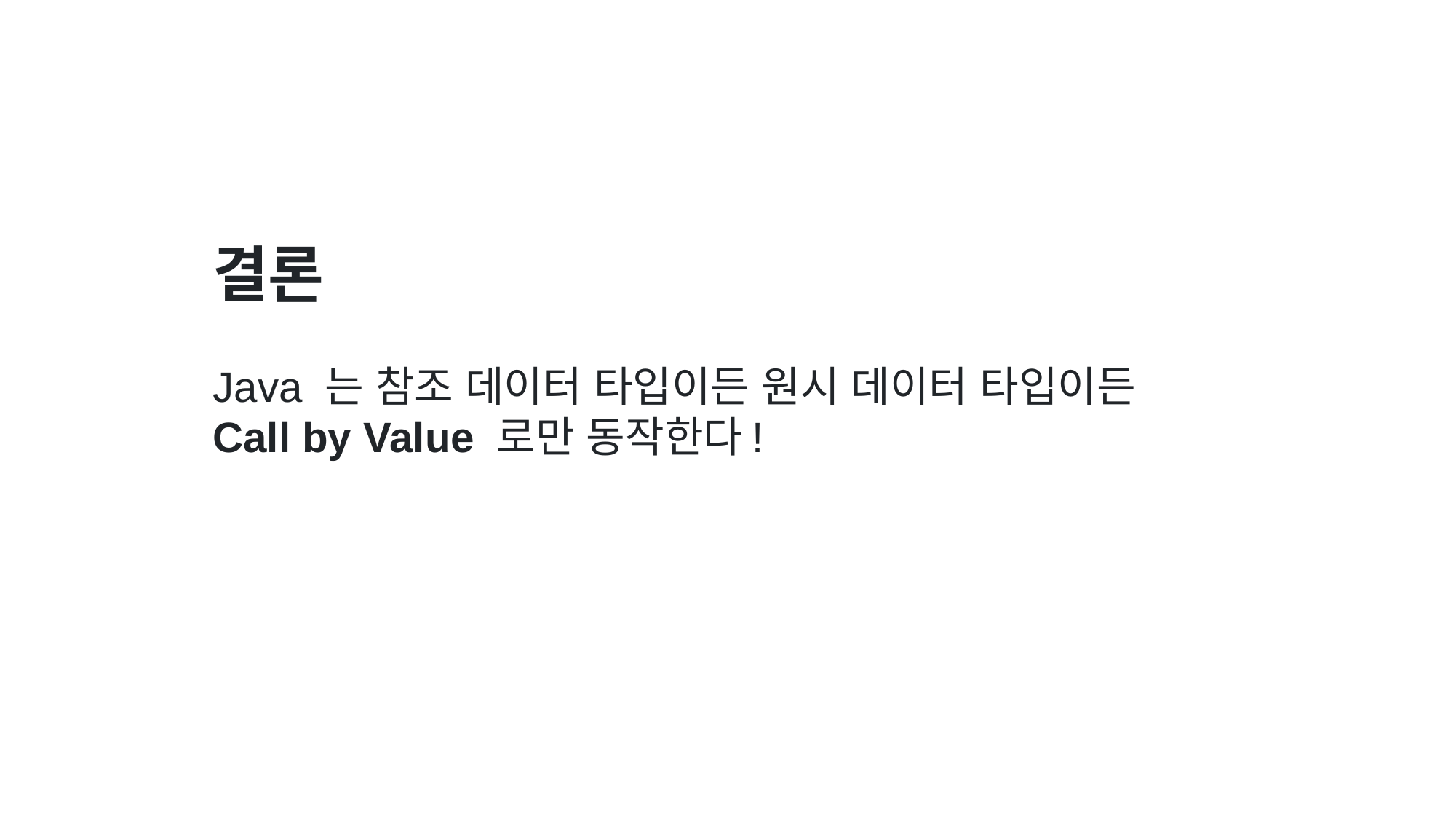

결론

Java 는 참조 데이터 타입이든 원시 데이터 타입이든
Call by Value 로만 동작한다!